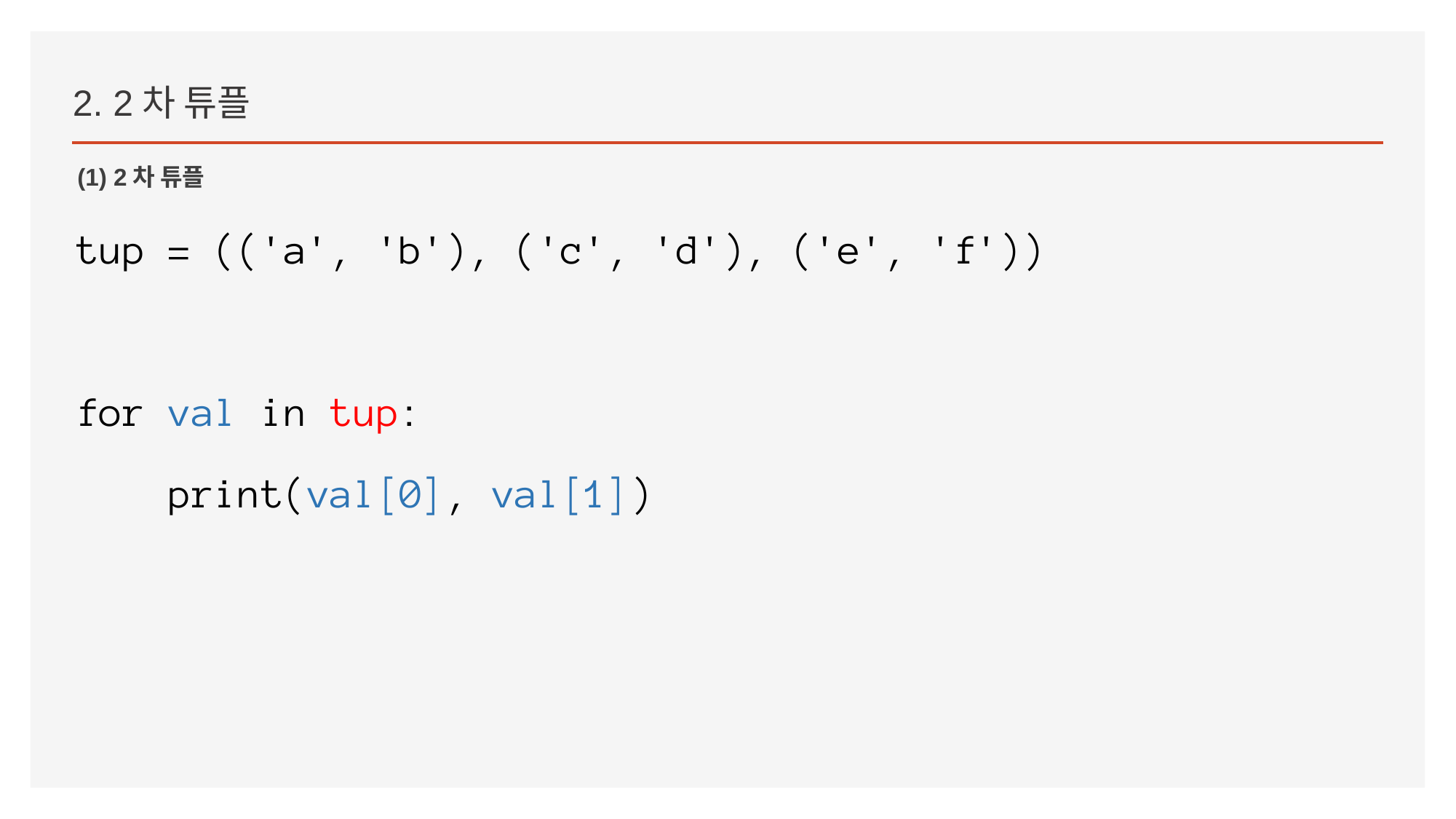

2. 2차 튜플
(1) 2차 튜플
tup = (('a', 'b'), ('c', 'd'), ('e', 'f'))

for val in tup:
    print(val[0], val[1])